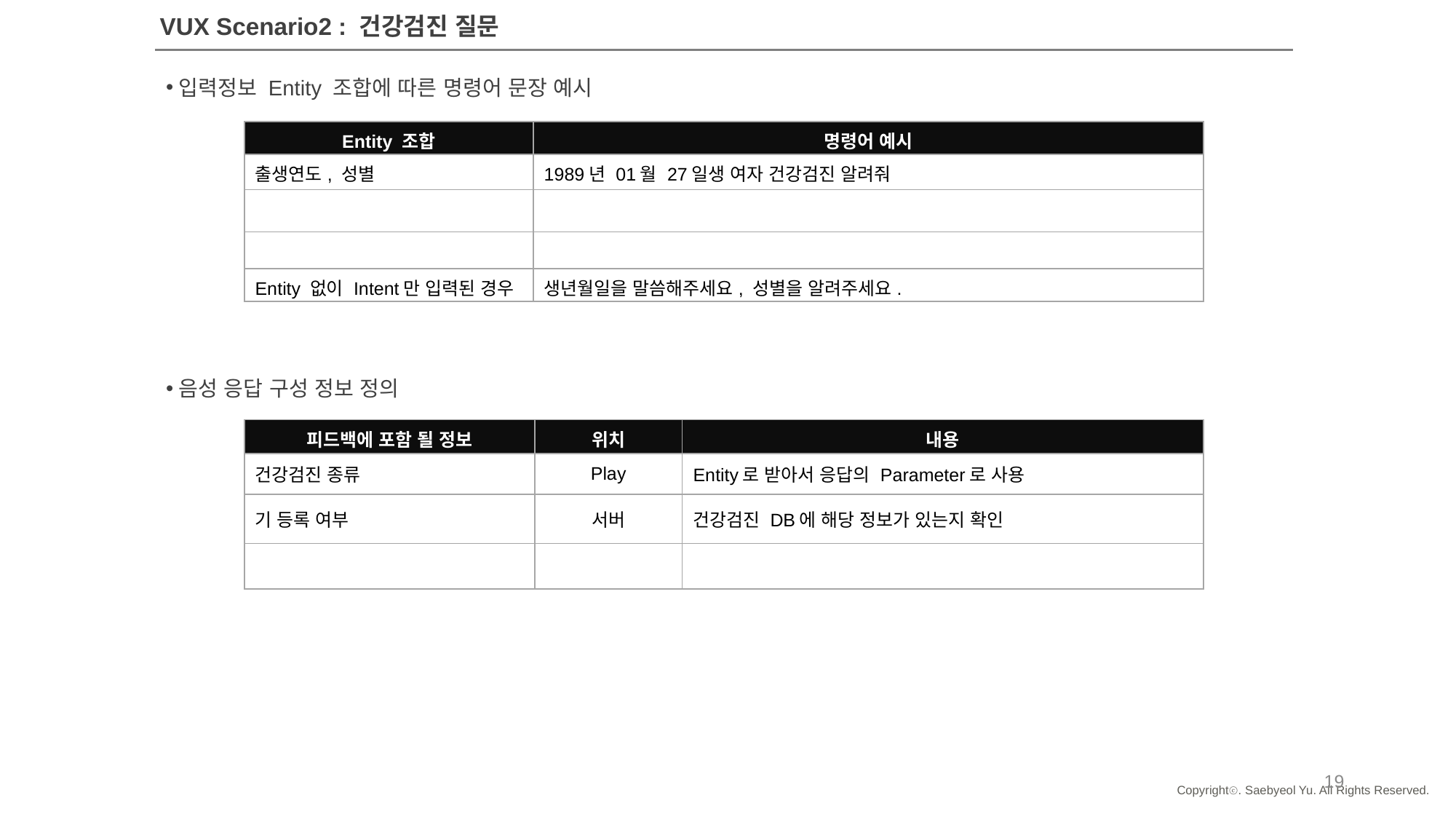

VUX Scenario2 : 건강검진 질문
입력정보 Entity 조합에 따른 명령어 문장 예시
| Entity 조합 | 명령어 예시 |
| --- | --- |
| 출생연도, 성별 | 1989년 01월 27일생 여자 건강검진 알려줘 |
|  |  |
|  |  |
| Entity 없이 Intent만 입력된 경우 | 생년월일을 말씀해주세요, 성별을 알려주세요. |
음성 응답 구성 정보 정의
| 피드백에 포함 될 정보 | 위치 | 내용 |
| --- | --- | --- |
| 건강검진 종류 | Play | Entity로 받아서 응답의 Parameter로 사용 |
| 기 등록 여부 | 서버 | 건강검진 DB에 해당 정보가 있는지 확인 |
|  |  |  |
19